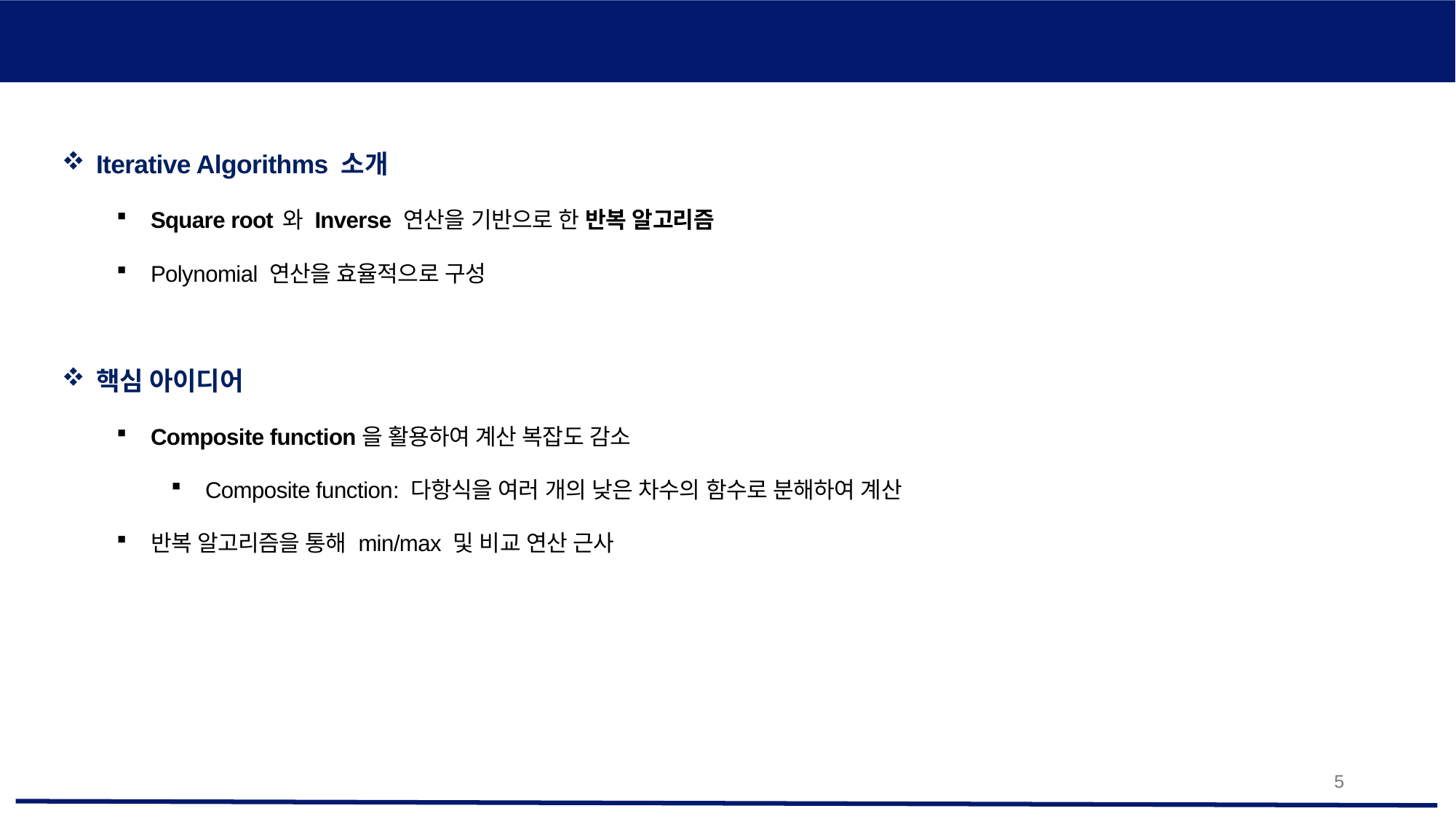

Proposed Method: Iterative Algorithms

Iterative Algorithms 소개
Square root 와 Inverse 연산을 기반으로 한 반복 알고리즘
Polynomial 연산을 효율적으로 구성

핵심 아이디어
Composite function을 활용하여 계산 복잡도 감소
Composite function: 다항식을 여러 개의 낮은 차수의 함수로 분해하여 계산
반복 알고리즘을 통해 min/max 및 비교 연산 근사

5